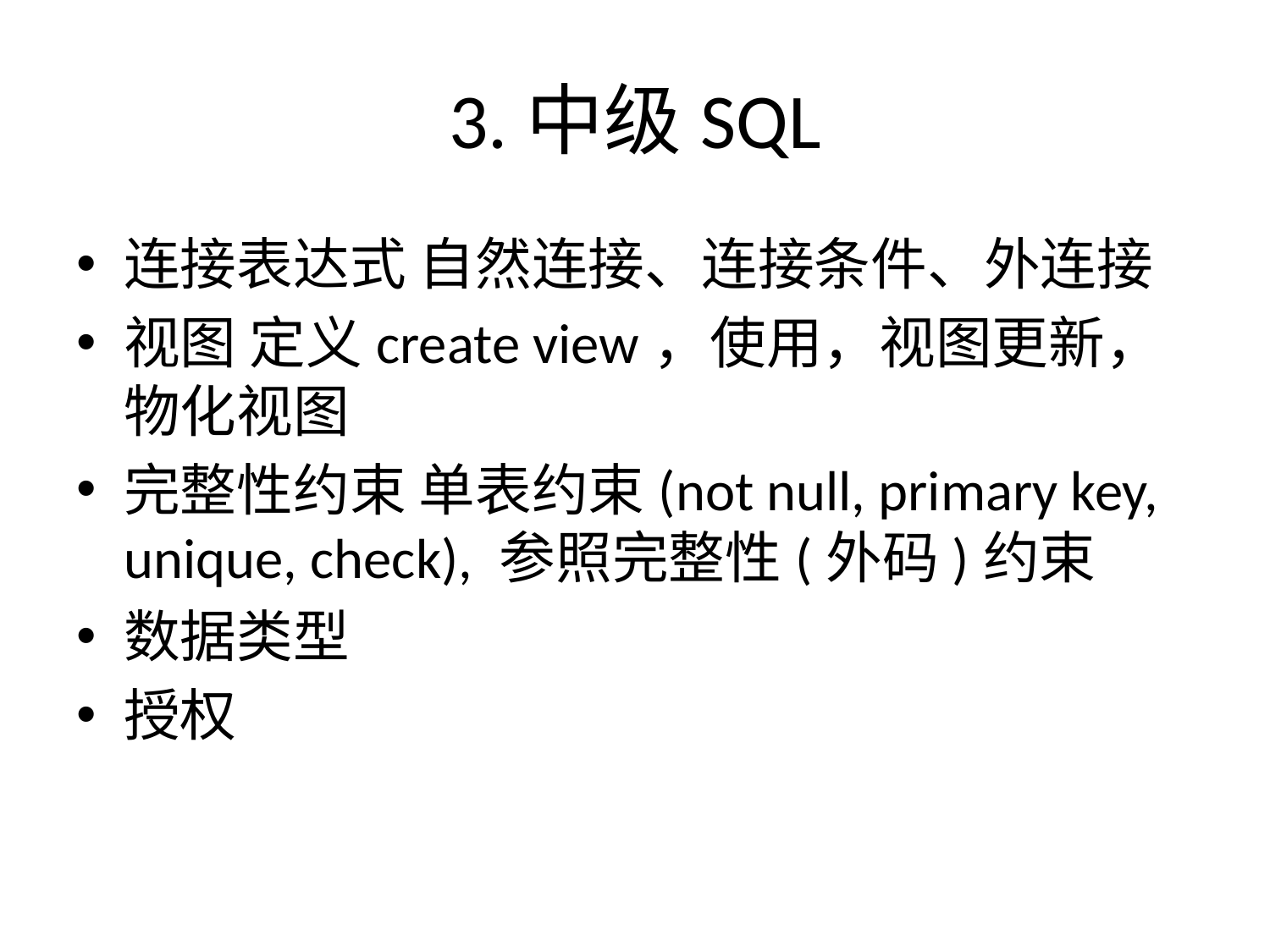

# 3.中级SQL
连接表达式 自然连接、连接条件、外连接
视图 定义create view，使用，视图更新，物化视图
完整性约束 单表约束(not null, primary key, unique, check), 参照完整性(外码)约束
数据类型
授权